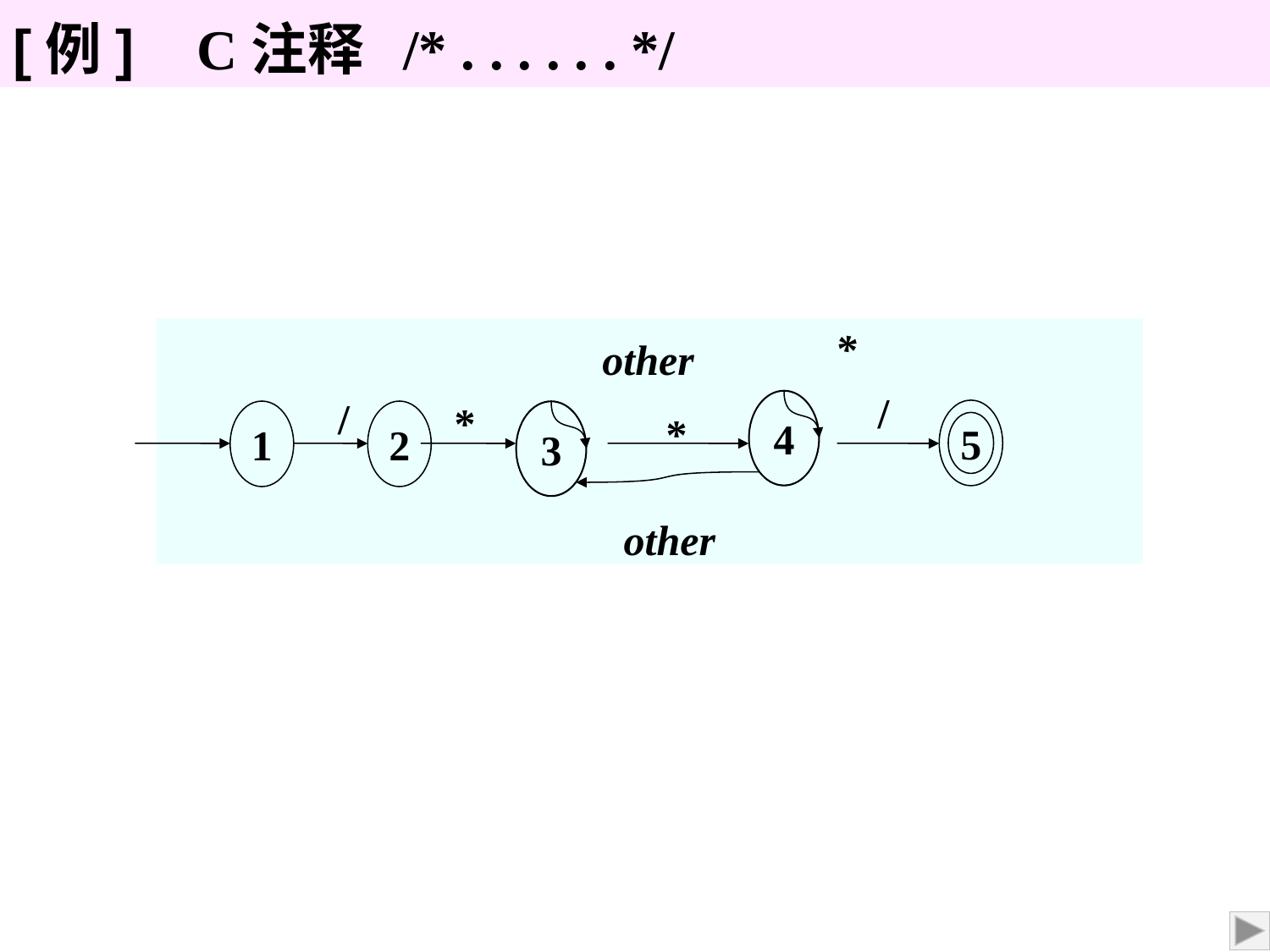

[例]    C注释  /* . . . . . . */
*
other
/
/
*
4
5
1
2
3
*

other

2020/9/23
18